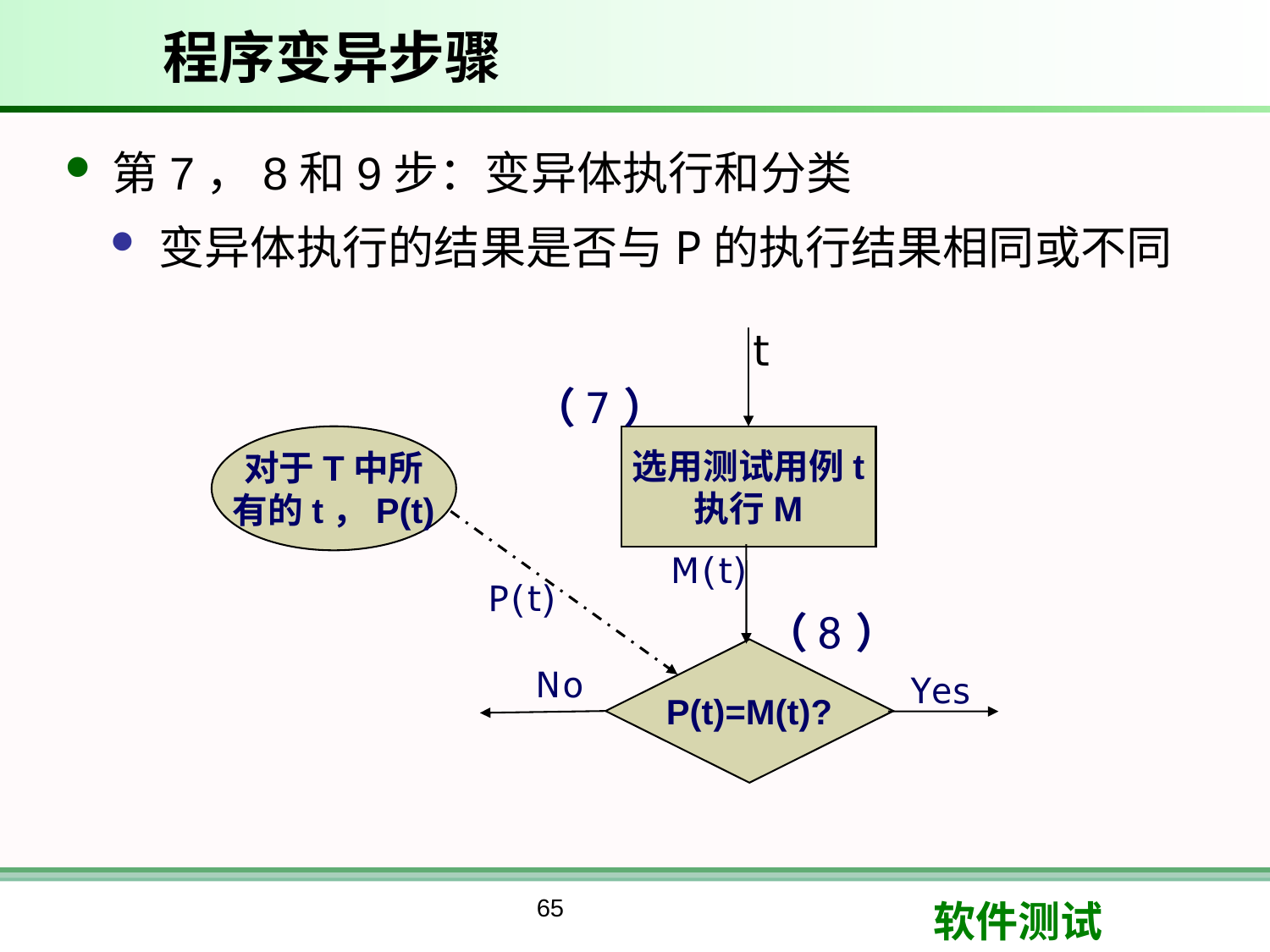

# 程序变异步骤
第7，8和9步：变异体执行和分类
变异体执行的结果是否与P的执行结果相同或不同

t
（7）
对于T中所
有的t，P(t)
选用测试用例t
执行M

M(t)

P(t)
（8）
P(t)=M(t)?
No
Yes

65